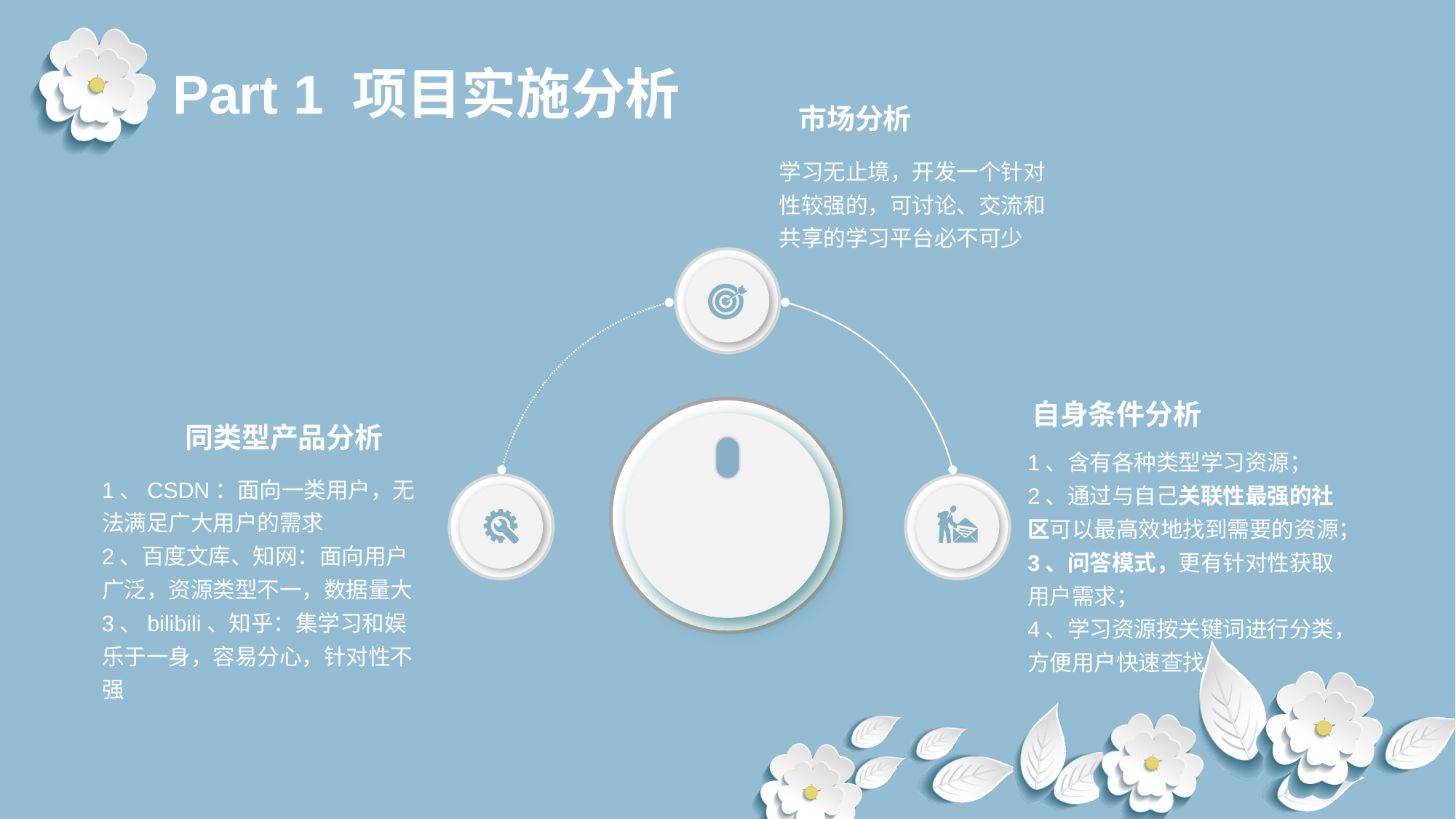

Part 1 项目实施分析
市场分析
学习无止境，开发一个针对性较强的，可讨论、交流和共享的学习平台必不可少

自身条件分析

同类型产品分析

1、含有各种类型学习资源；
2、通过与自己关联性最强的社区可以最高效地找到需要的资源；
3、问答模式，更有针对性获取用户需求；
4、学习资源按关键词进行分类，方便用户快速查找
1、CSDN：面向一类用户，无法满足广大用户的需求
2、百度文库、知网：面向用户广泛，资源类型不一，数据量大
3、bilibili、知乎：集学习和娱乐于一身，容易分心，针对性不强

延时符